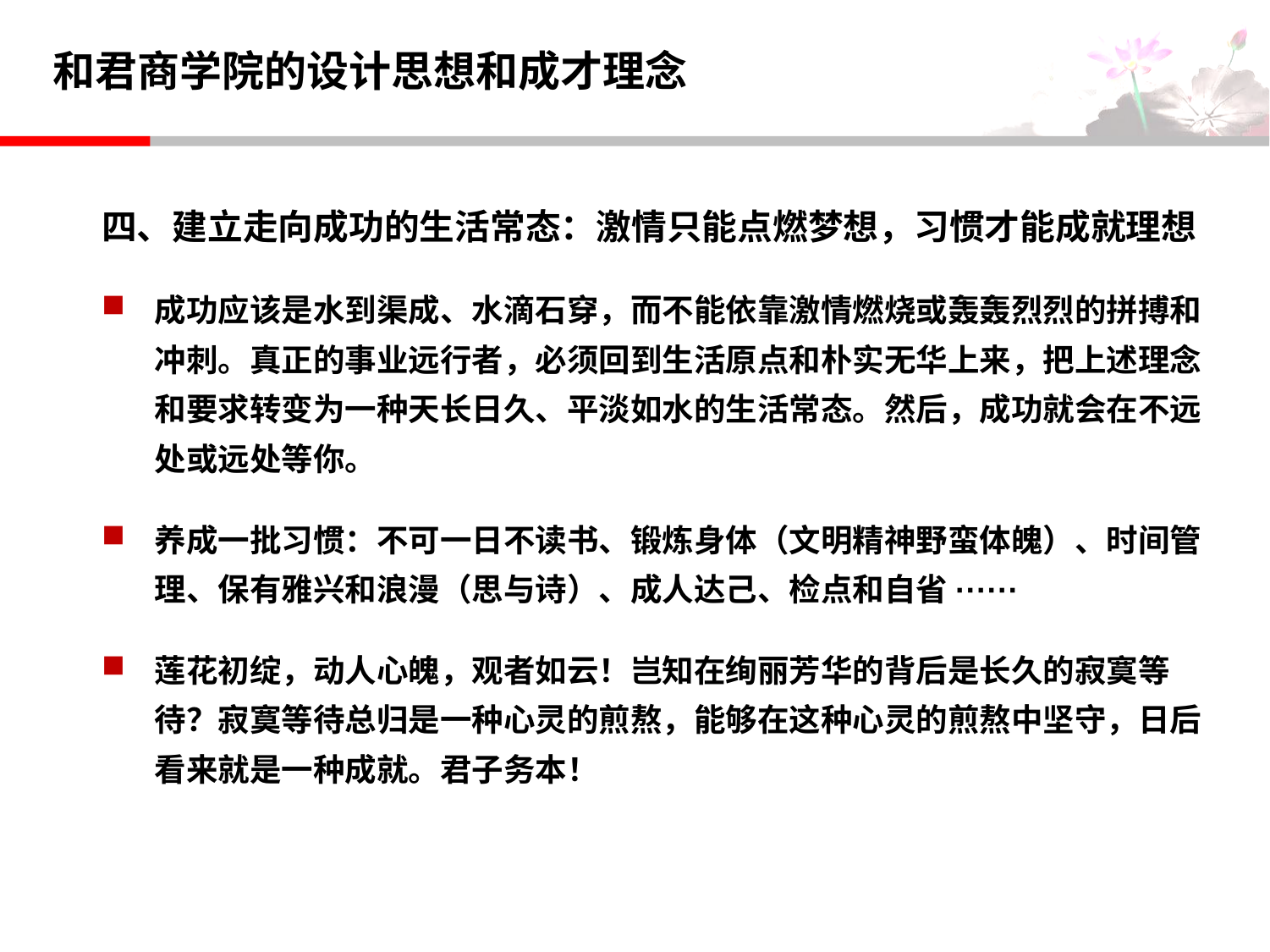

和君商学院的设计思想和成才理念
四、建立走向成功的生活常态：激情只能点燃梦想，习惯才能成就理想
成功应该是水到渠成、水滴石穿，而不能依靠激情燃烧或轰轰烈烈的拼搏和冲刺。真正的事业远行者，必须回到生活原点和朴实无华上来，把上述理念和要求转变为一种天长日久、平淡如水的生活常态。然后，成功就会在不远处或远处等你。
养成一批习惯：不可一日不读书、锻炼身体（文明精神野蛮体魄）、时间管理、保有雅兴和浪漫（思与诗）、成人达己、检点和自省······
莲花初绽，动人心魄，观者如云！岂知在绚丽芳华的背后是长久的寂寞等待？寂寞等待总归是一种心灵的煎熬，能够在这种心灵的煎熬中坚守，日后看来就是一种成就。君子务本！